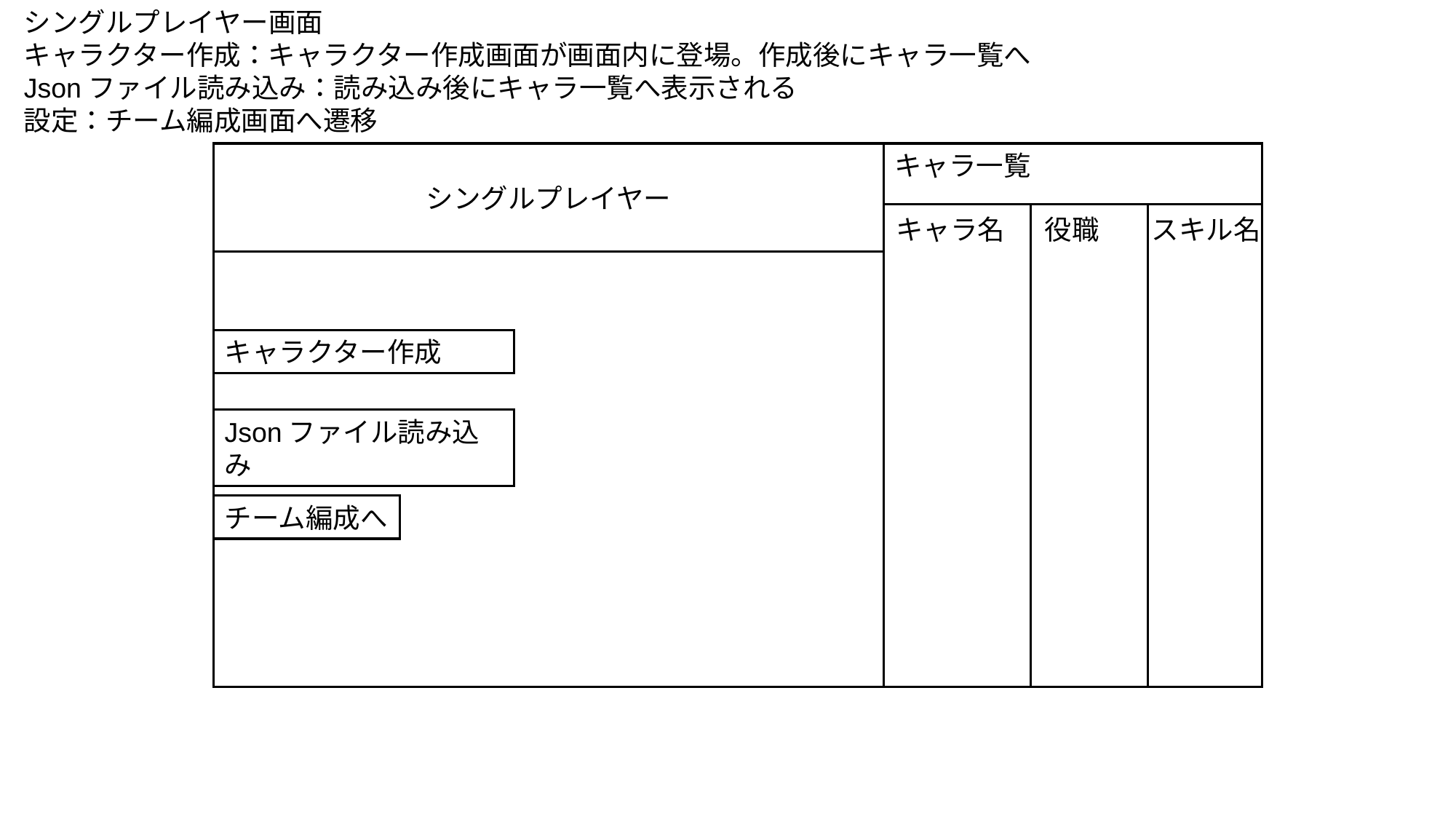

シングルプレイヤー画面
キャラクター作成：キャラクター作成画面が画面内に登場。作成後にキャラ一覧へ
Jsonファイル読み込み：読み込み後にキャラ一覧へ表示される
設定：チーム編成画面へ遷移

シングルプレイヤー

キャラ一覧

スキル名
キャラ名
キャラ名
役職
キャラクター作成
Jsonファイル読み込み
チーム編成へ